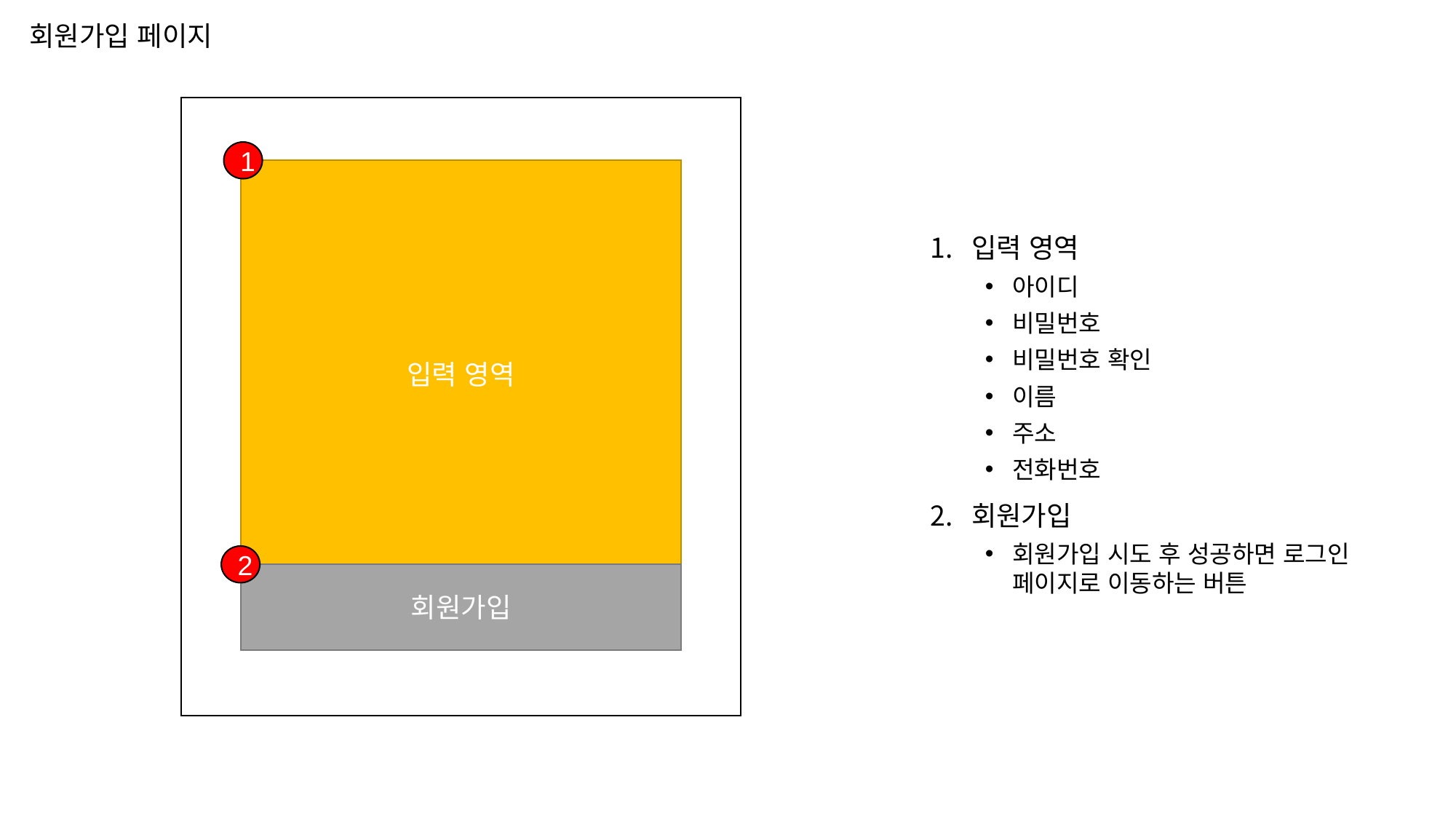

# 회원가입 페이지
입력 영역
아이디
비밀번호
비밀번호 확인
이름
주소
전화번호
회원가입
회원가입 시도 후 성공하면 로그인 페이지로 이동하는 버튼

1
입력 영역
2
회원가입